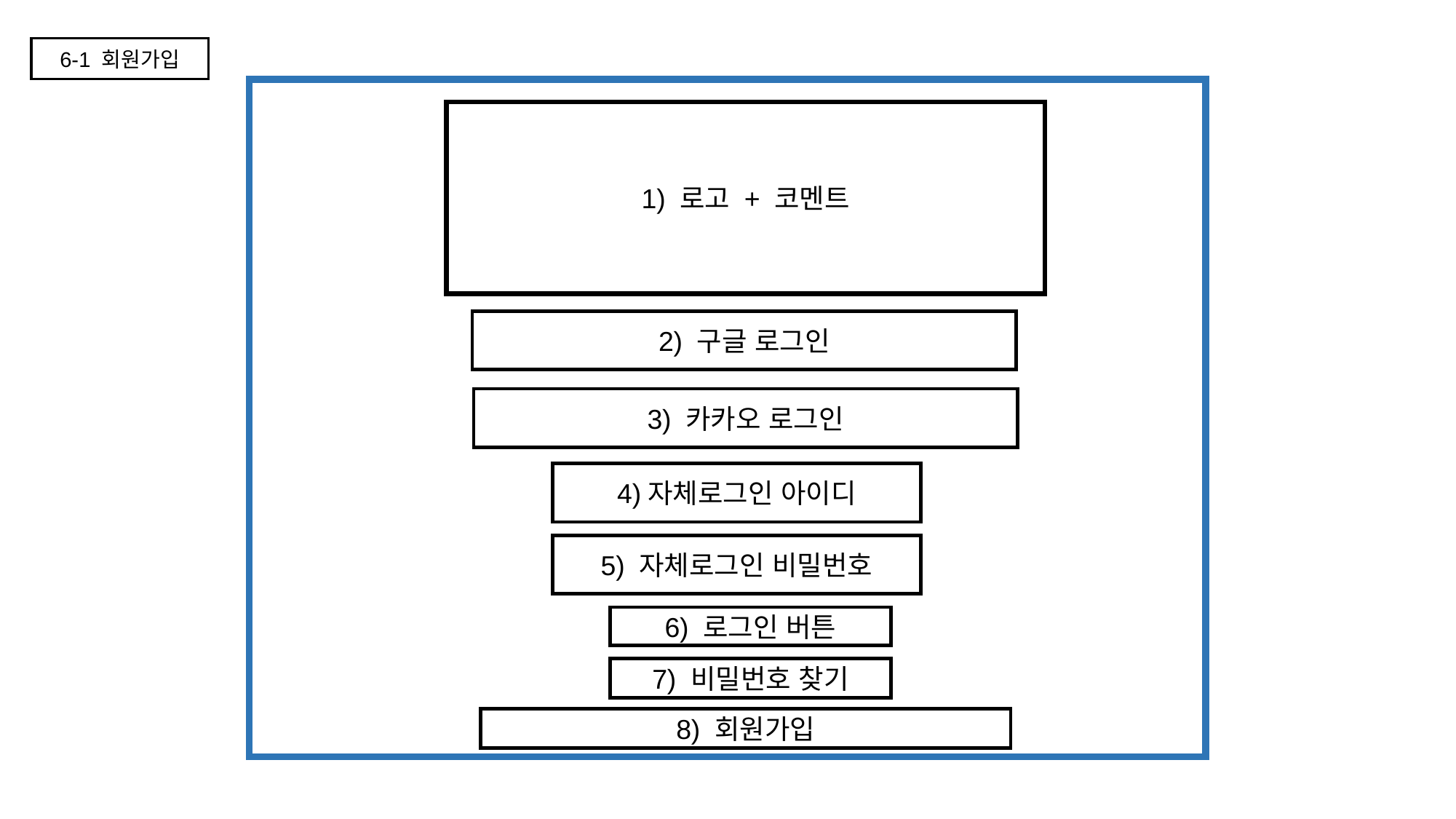

페이지 로드시 띄워지는 창
6-1 회원가입

1) 로고 + 코멘트
2) 구글 로그인
3) 카카오 로그인
4)자체로그인 아이디
5) 자체로그인 비밀번호
6) 로그인 버튼
7) 비밀번호 찾기
8) 회원가입